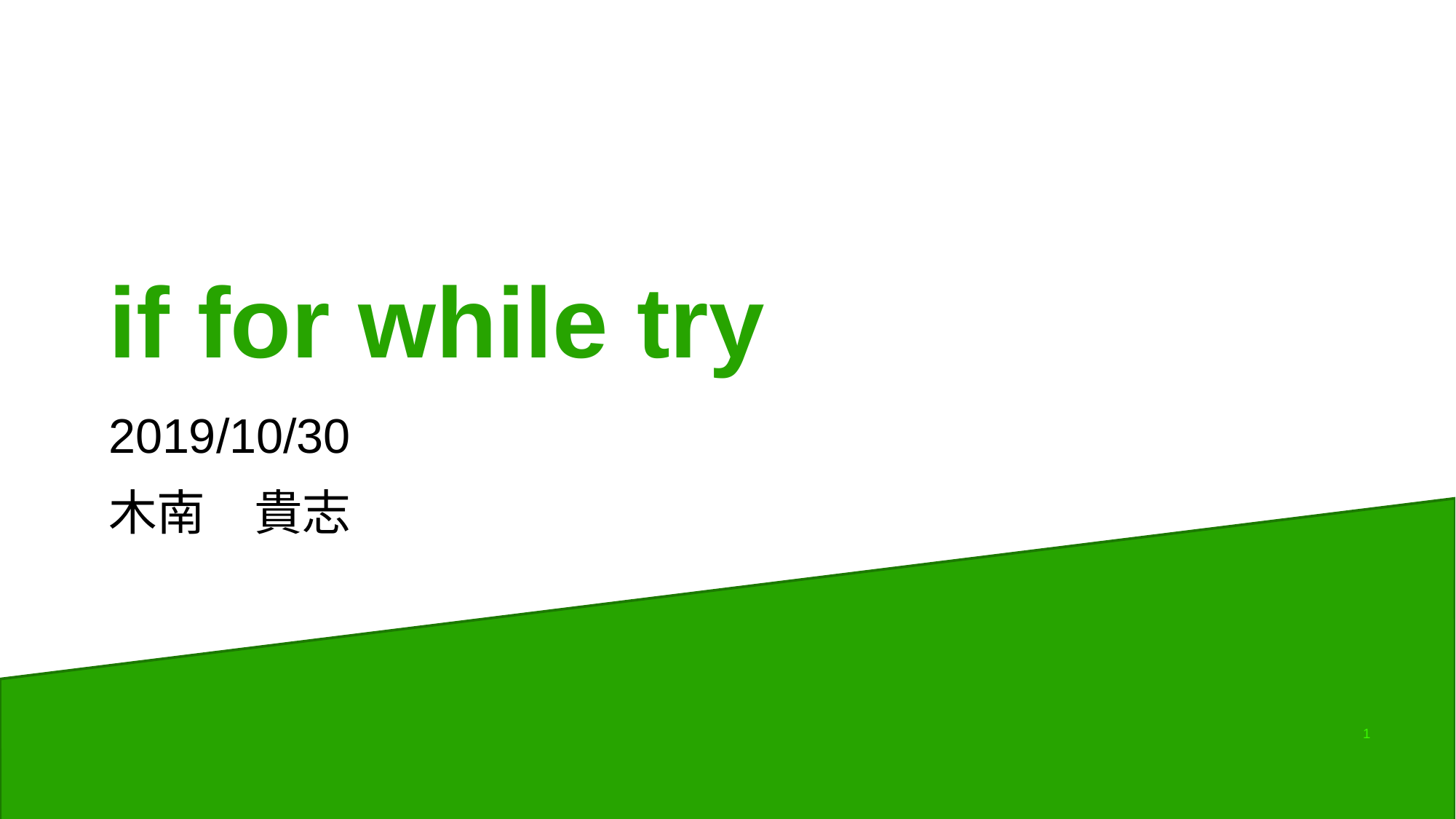

# if for while try
2019/10/30
木南　貴志
1